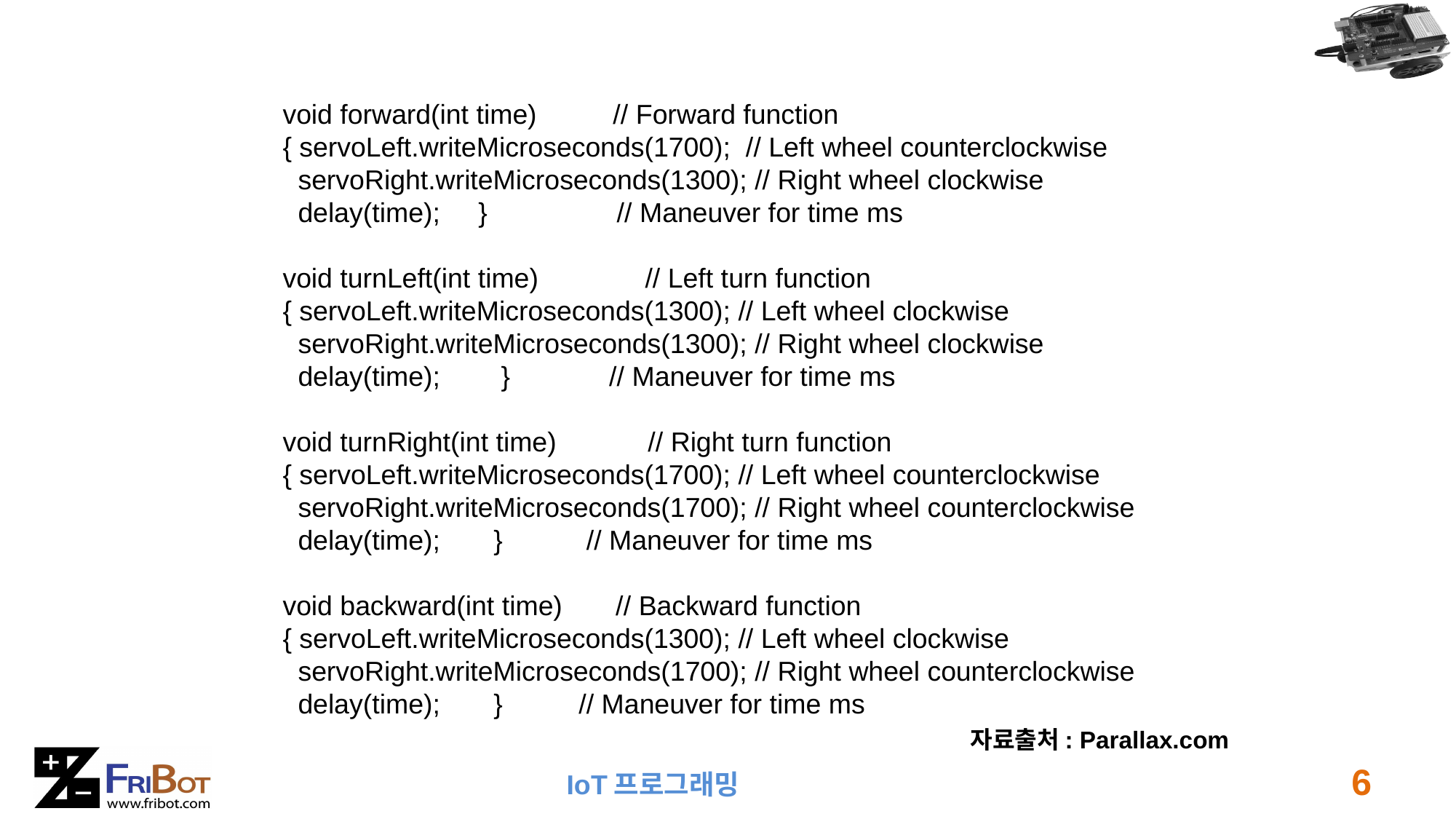

void forward(int time)          // Forward function
{ servoLeft.writeMicroseconds(1700);  // Left wheel counterclockwise
  servoRight.writeMicroseconds(1300); // Right wheel clockwise
  delay(time);     }                 // Maneuver for time ms

void turnLeft(int time)              // Left turn function
{ servoLeft.writeMicroseconds(1300); // Left wheel clockwise
  servoRight.writeMicroseconds(1300); // Right wheel clockwise
  delay(time);        }             // Maneuver for time ms

void turnRight(int time)            // Right turn function
{ servoLeft.writeMicroseconds(1700); // Left wheel counterclockwise
  servoRight.writeMicroseconds(1700); // Right wheel counterclockwise
  delay(time);       }           // Maneuver for time ms

void backward(int time)       // Backward function
{ servoLeft.writeMicroseconds(1300); // Left wheel clockwise
  servoRight.writeMicroseconds(1700); // Right wheel counterclockwise
  delay(time);       }          // Maneuver for time ms
자료출처: Parallax.com
6